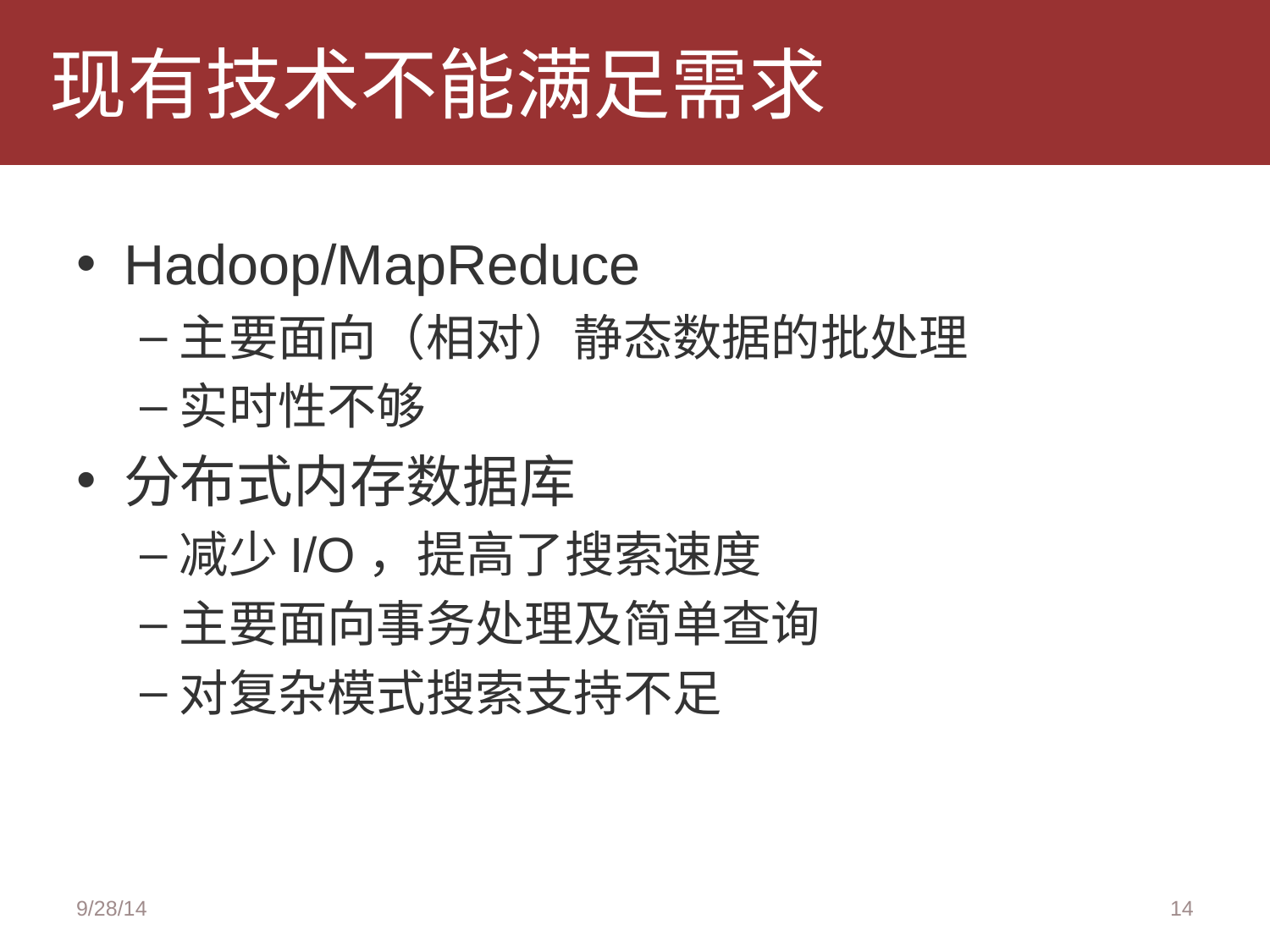

# 现有技术不能满足需求
Hadoop/MapReduce
主要面向（相对）静态数据的批处理
实时性不够
分布式内存数据库
减少I/O，提高了搜索速度
主要面向事务处理及简单查询
对复杂模式搜索支持不足
9/28/14
14